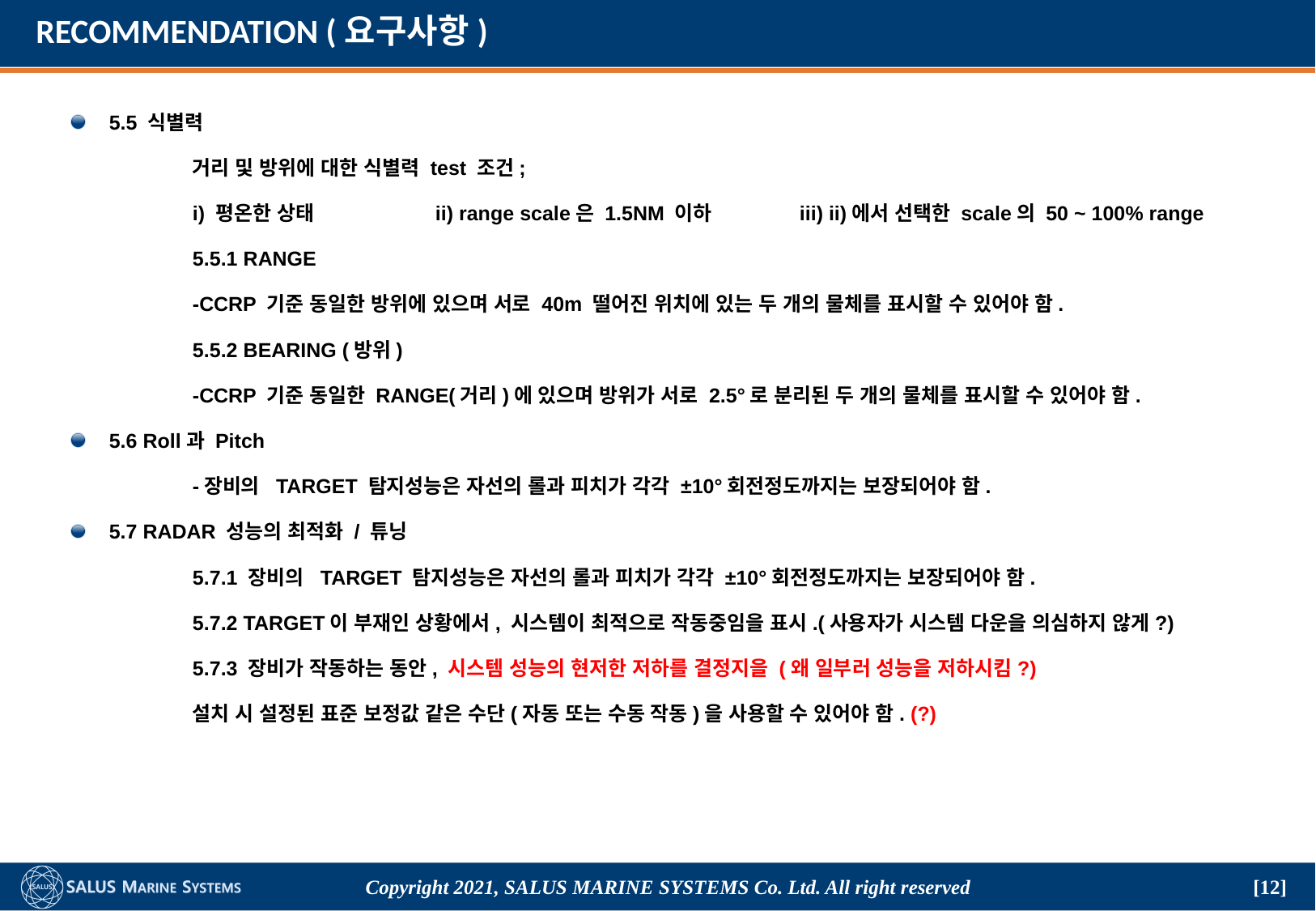

# RECOMMENDATION (요구사항)
5.5 식별력
	거리 및 방위에 대한 식별력 test 조건;
	i) 평온한 상태 	ii) range scale은 1.5NM 이하 	iii) ii)에서 선택한 scale의 50 ~ 100% range
	5.5.1 RANGE
	-CCRP 기준 동일한 방위에 있으며 서로 40m 떨어진 위치에 있는 두 개의 물체를 표시할 수 있어야 함.
	5.5.2 BEARING (방위)
	-CCRP 기준 동일한 RANGE(거리)에 있으며 방위가 서로 2.5°로 분리된 두 개의 물체를 표시할 수 있어야 함.
5.6 Roll과 Pitch
	-장비의  TARGET 탐지성능은 자선의 롤과 피치가 각각 ±10°회전정도까지는 보장되어야 함.
5.7 RADAR 성능의 최적화 / 튜닝
	5.7.1 장비의  TARGET 탐지성능은 자선의 롤과 피치가 각각 ±10°회전정도까지는 보장되어야 함.
	5.7.2 TARGET이 부재인 상황에서, 시스템이 최적으로 작동중임을 표시.(사용자가 시스템 다운을 의심하지 않게?)
	5.7.3 장비가 작동하는 동안, 시스템 성능의 현저한 저하를 결정지을 (왜 일부러 성능을 저하시킴?)
	설치 시 설정된 표준 보정값 같은 수단(자동 또는 수동 작동)을 사용할 수 있어야 함. (?)

Copyright 2021, SALUS Marine Systems Co. Ltd. All right reserved
[12]